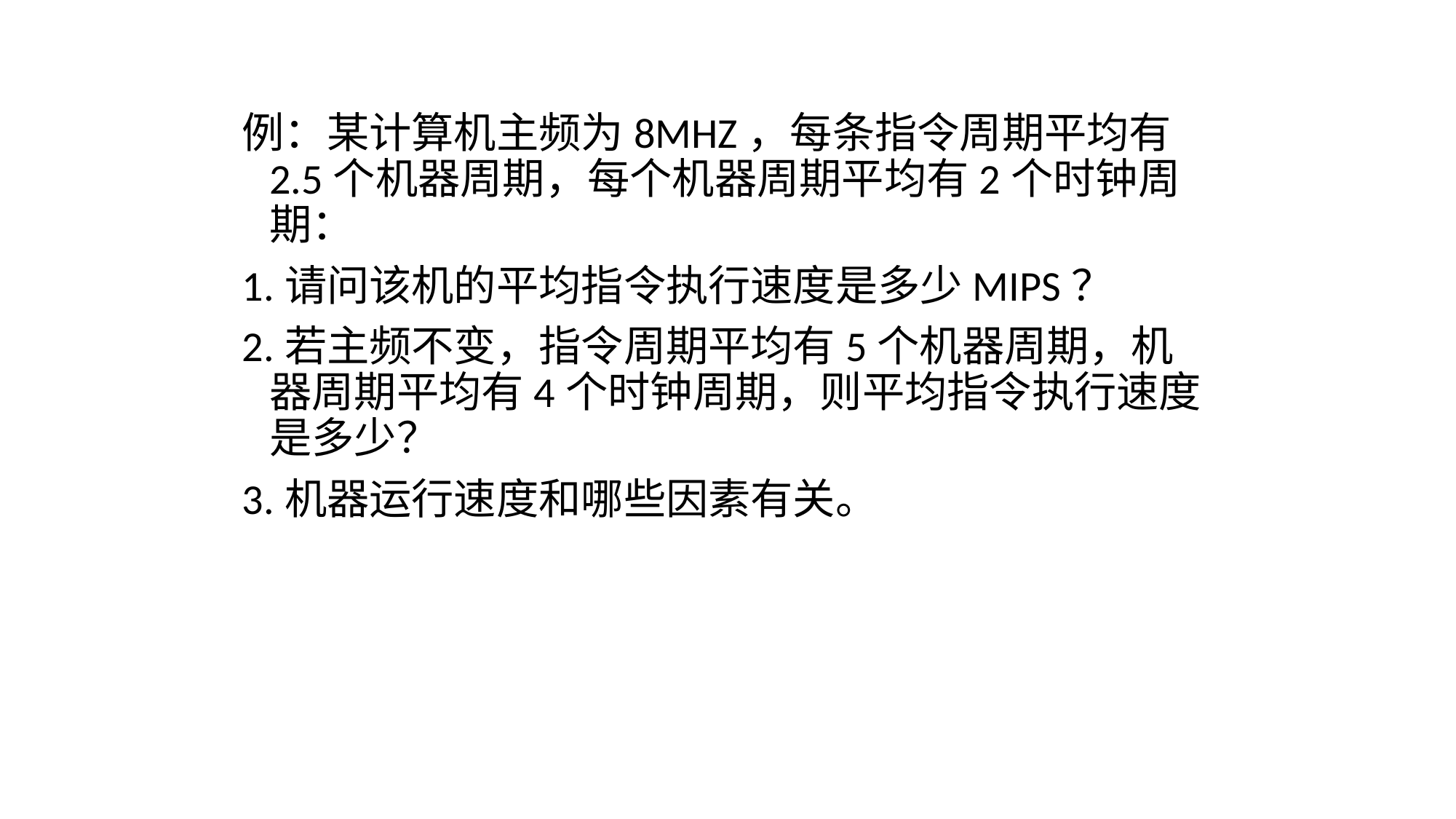

例：某计算机主频为8MHZ，每条指令周期平均有2.5个机器周期，每个机器周期平均有2个时钟周期：
1.请问该机的平均指令执行速度是多少MIPS？
2.若主频不变，指令周期平均有5个机器周期，机器周期平均有4个时钟周期，则平均指令执行速度是多少？
3.机器运行速度和哪些因素有关。